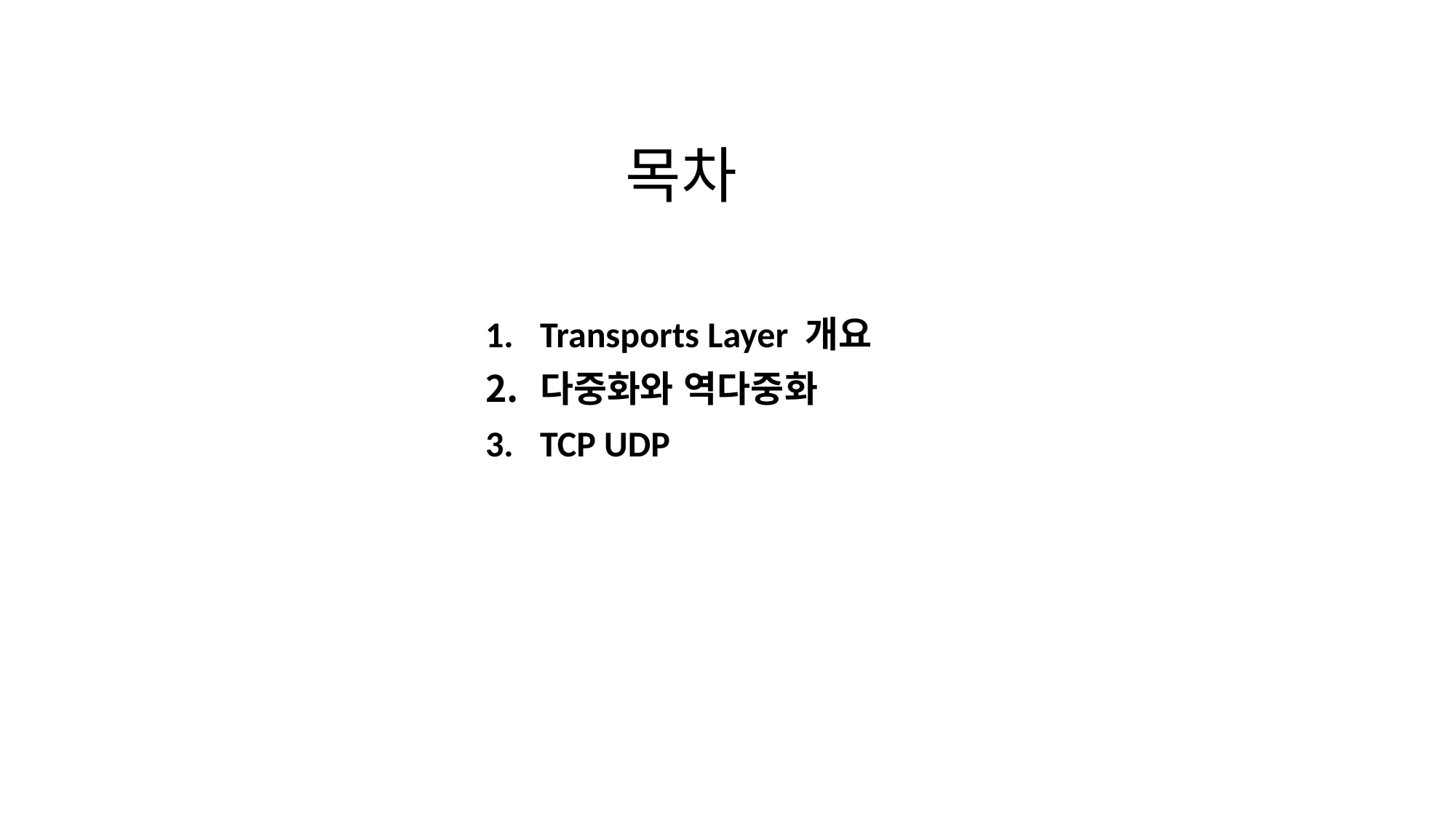

# 목차
Transports Layer 개요
다중화와 역다중화
TCP UDP